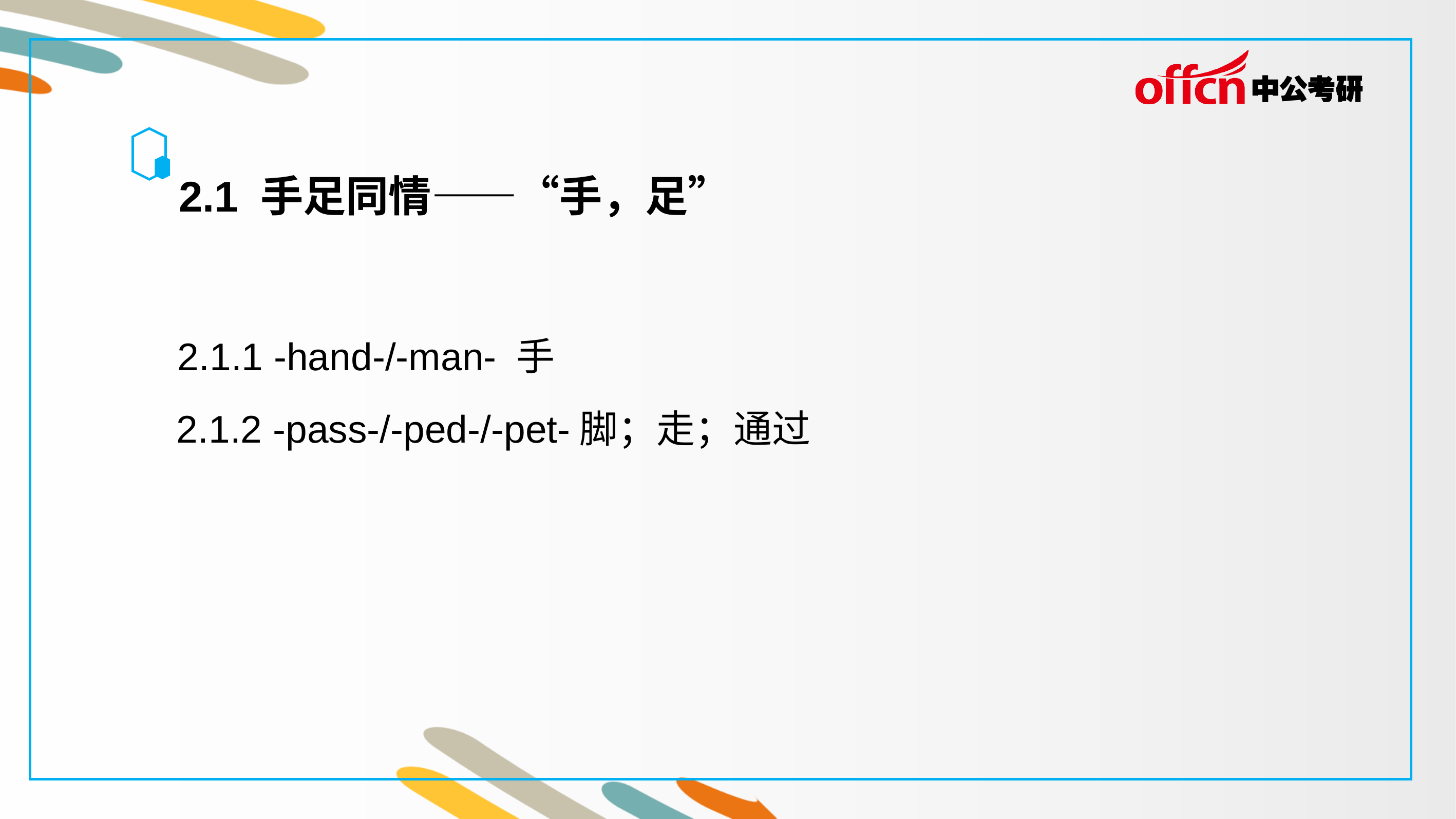

2.1 手足同情——“手，足”

          2.1.1 -hand-/-man- 手
           2.1.2 -pass-/-ped-/-pet-脚；走；通过